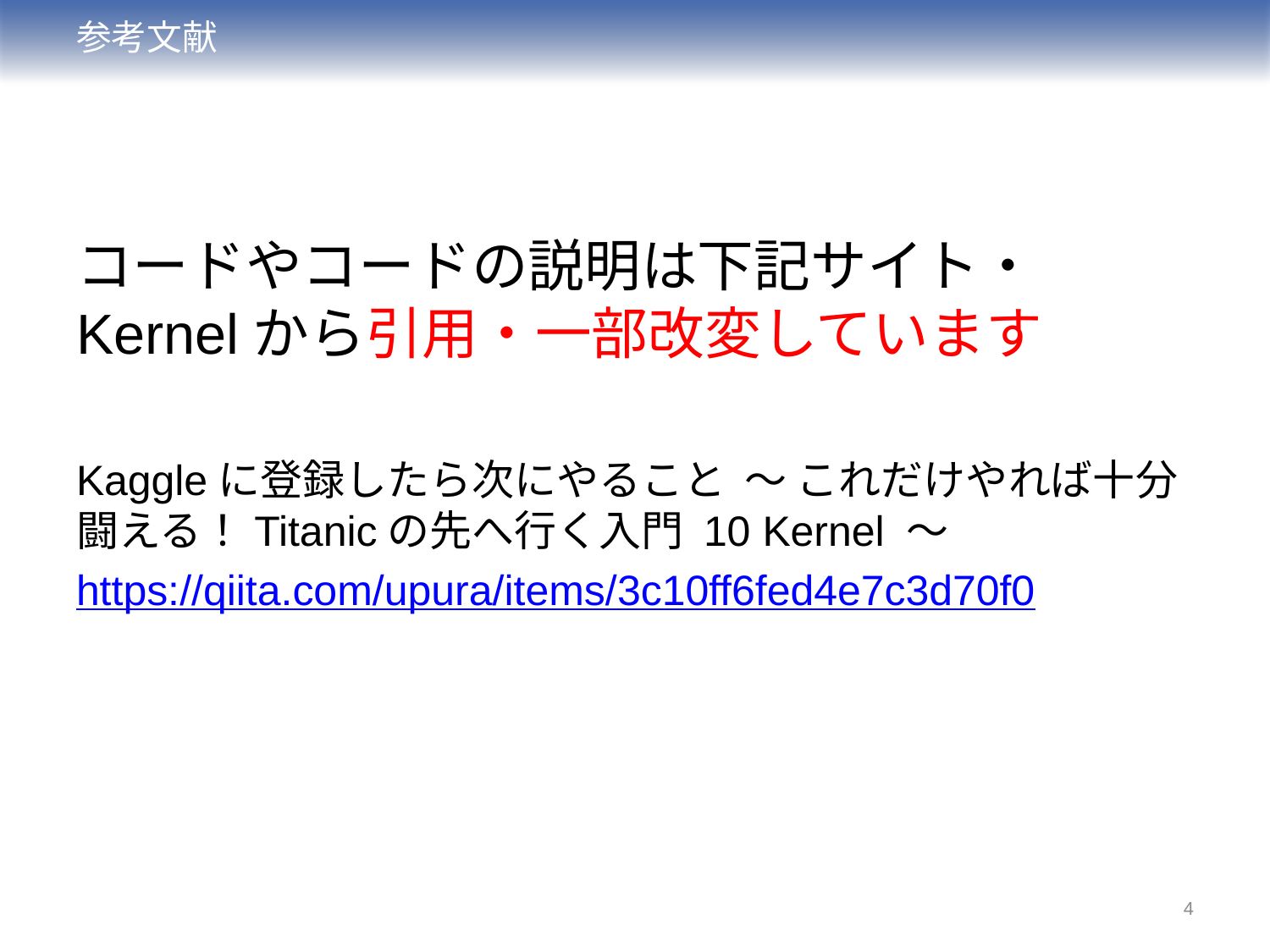

# 参考文献
コードやコードの説明は下記サイト・Kernelから引用・一部改変しています

Kaggleに登録したら次にやること  ～ これだけやれば十分闘える！Titanicの先へ行く入門 10 Kernel ～
https://qiita.com/upura/items/3c10ff6fed4e7c3d70f0
4